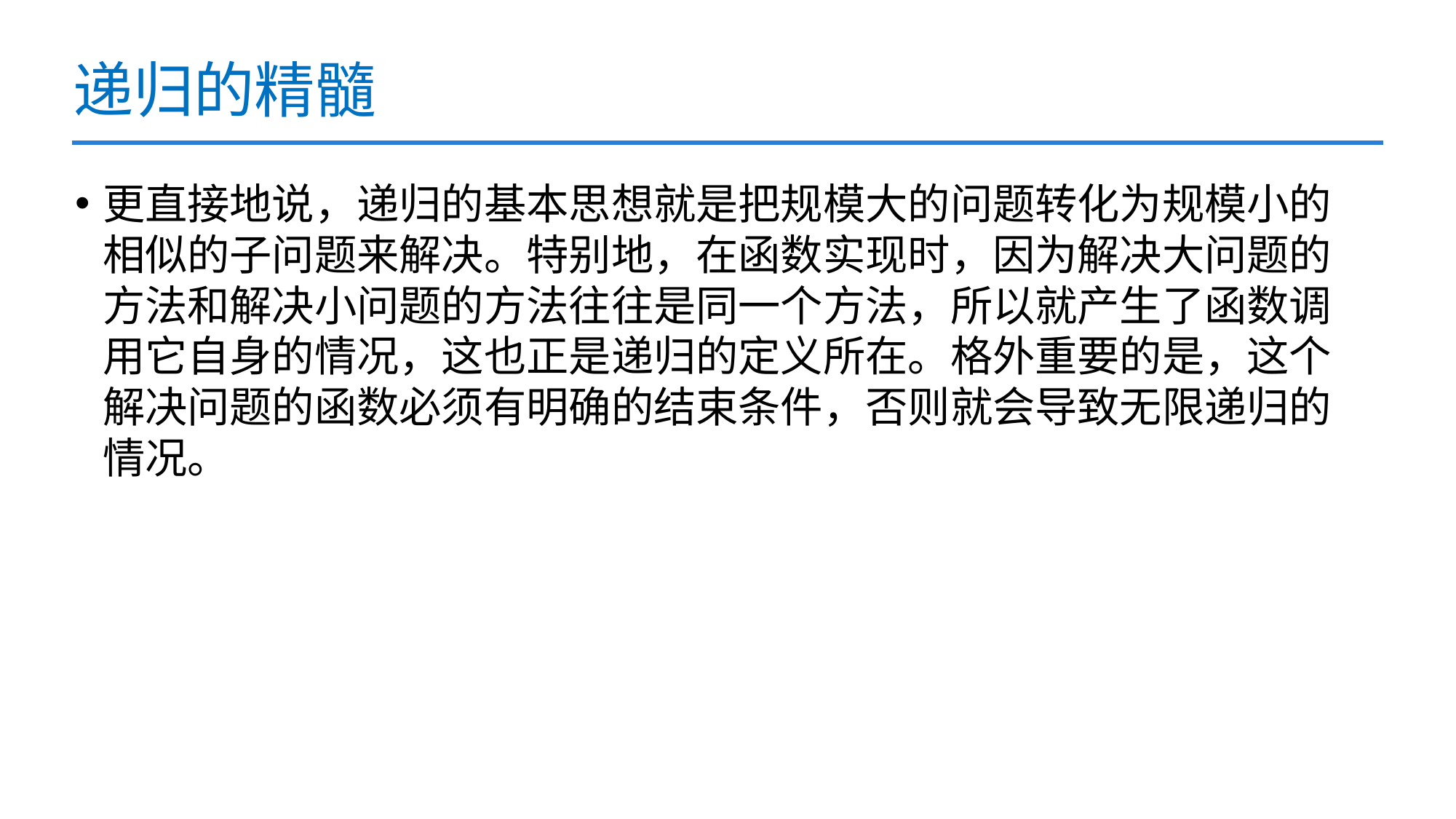

# 递归的精髓
更直接地说，递归的基本思想就是把规模大的问题转化为规模小的相似的子问题来解决。特别地，在函数实现时，因为解决大问题的方法和解决小问题的方法往往是同一个方法，所以就产生了函数调用它自身的情况，这也正是递归的定义所在。格外重要的是，这个解决问题的函数必须有明确的结束条件，否则就会导致无限递归的情况。